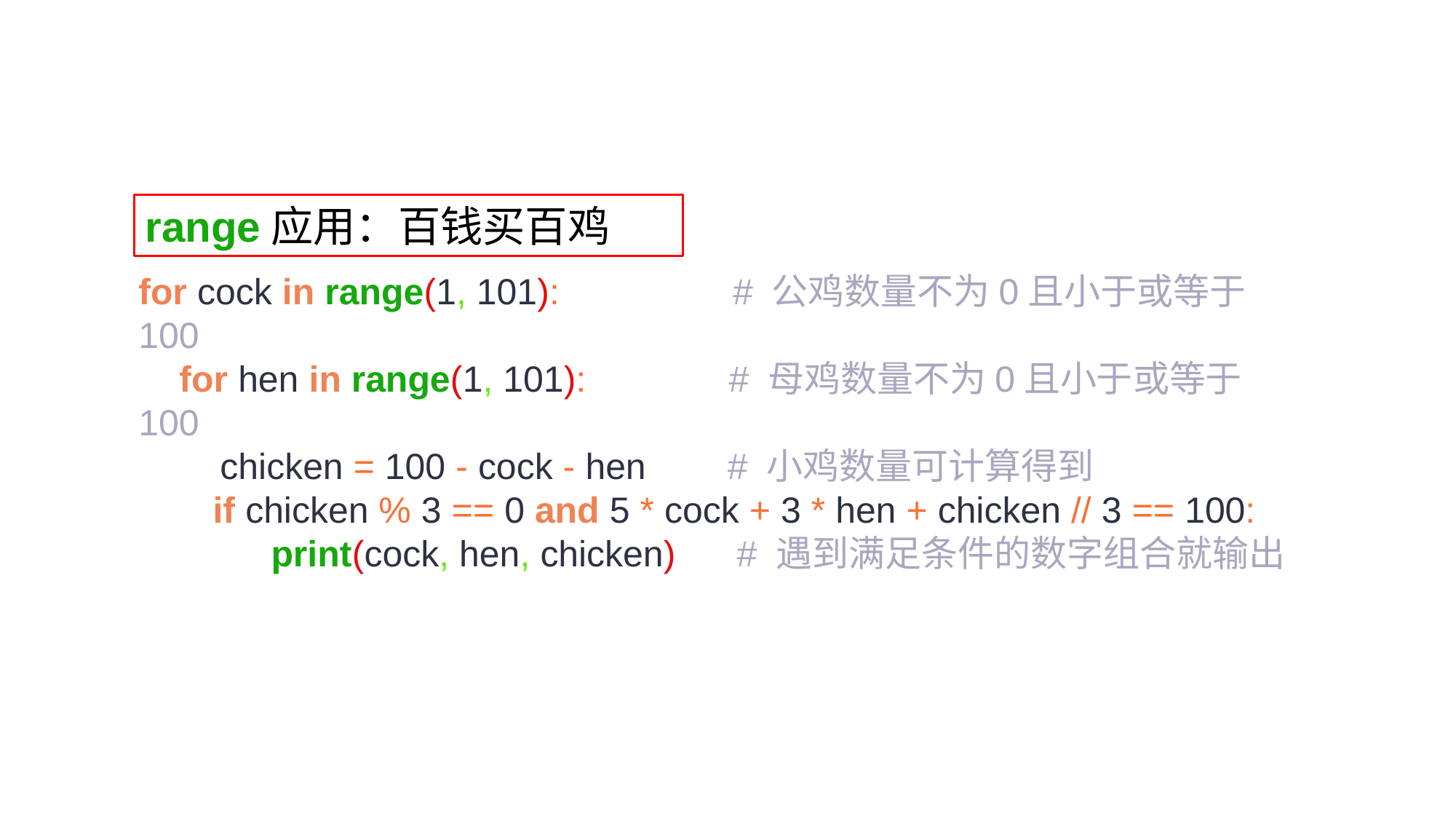

range应用：百钱买百鸡
for cock in range(1, 101):                 # 公鸡数量不为0且小于或等于100
    for hen in range(1, 101):              # 母鸡数量不为0且小于或等于100
        chicken = 100 - cock - hen        # 小鸡数量可计算得到
        if chicken % 3 == 0 and 5 * cock + 3 * hen + chicken // 3 == 100:
             print(cock, hen, chicken)      # 遇到满足条件的数字组合就输出